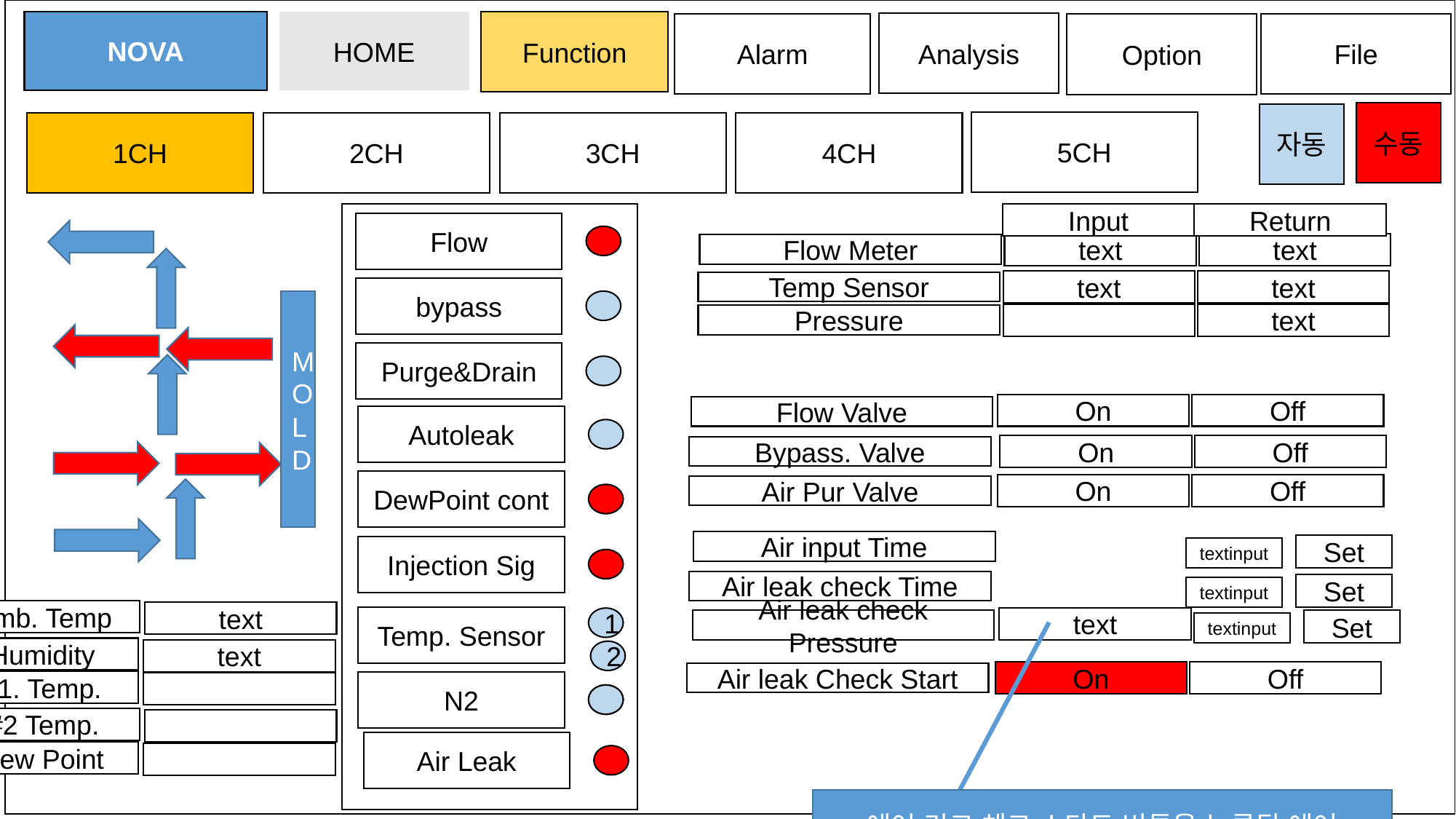

HOME
NOVA
Function
Analysis
Alarm
File
Option
수동
자동
5CH
1CH
2CH
3CH
4CH

Input
Return
Flow

text
text
Flow Meter

text
text
Temp Sensor
bypass

MOLD

text
Pressure

Purge&Drain

On
Off
Flow Valve
Autoleak

On
Off
Bypass. Valve

DewPoint cont
On
Off
Air Pur Valve

Air input Time
Set
Injection Sig
textinput

Air leak check Time
Set
textinput
Amb. Temp
text
Temp. Sensor
text
1
Air leak check Pressure
Set
textinput
Humidity
text
2
On
Off
Air leak Check Start
#1. Temp.
Air leak
N2

#2 Temp.

Air Leak
Dew Point

에어 리크 체크 스타트 버튼을 누른뒤 에어 인풋타임이 끝나는 시점압력값과 에어리크 체크타임이 되는 시점의 압력값의 차이